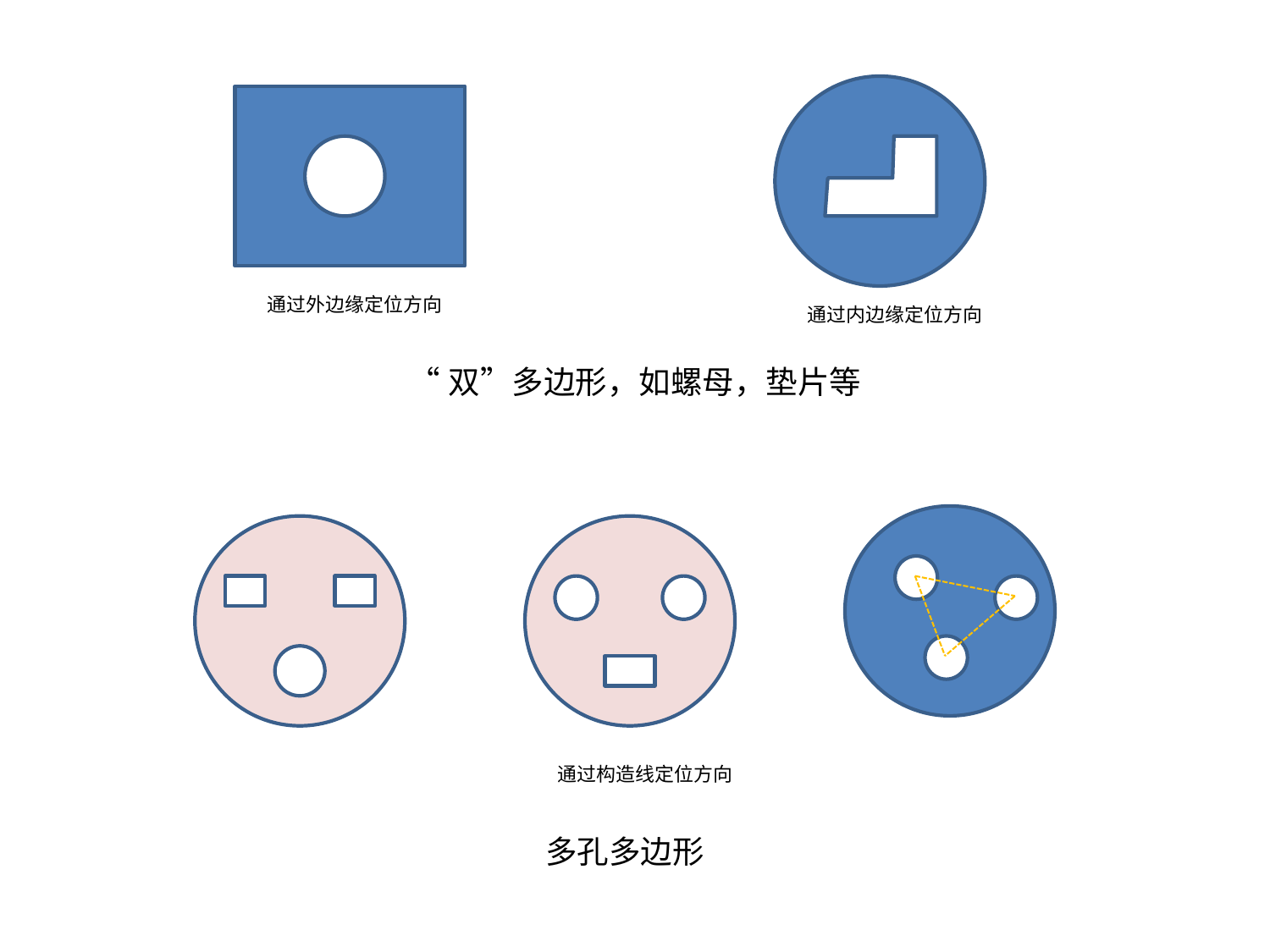

通过外边缘定位方向
通过内边缘定位方向
“双”多边形，如螺母，垫片等

通过构造线定位方向
多孔多边形